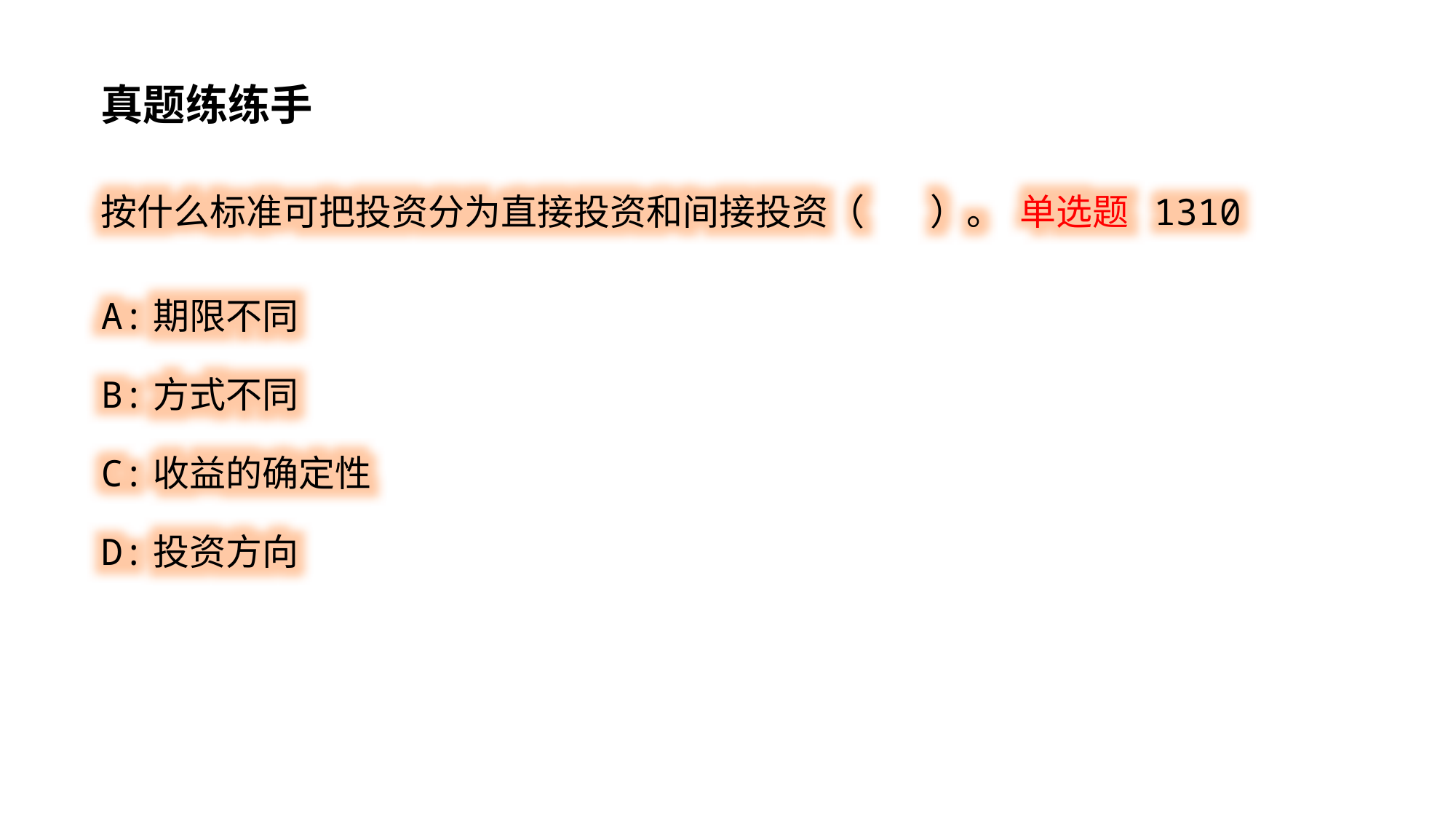

真题练练手
按什么标准可把投资分为直接投资和间接投资（        ）。  单选题  1310

A:期限不同

B:方式不同

C:收益的确定性

D:投资方向